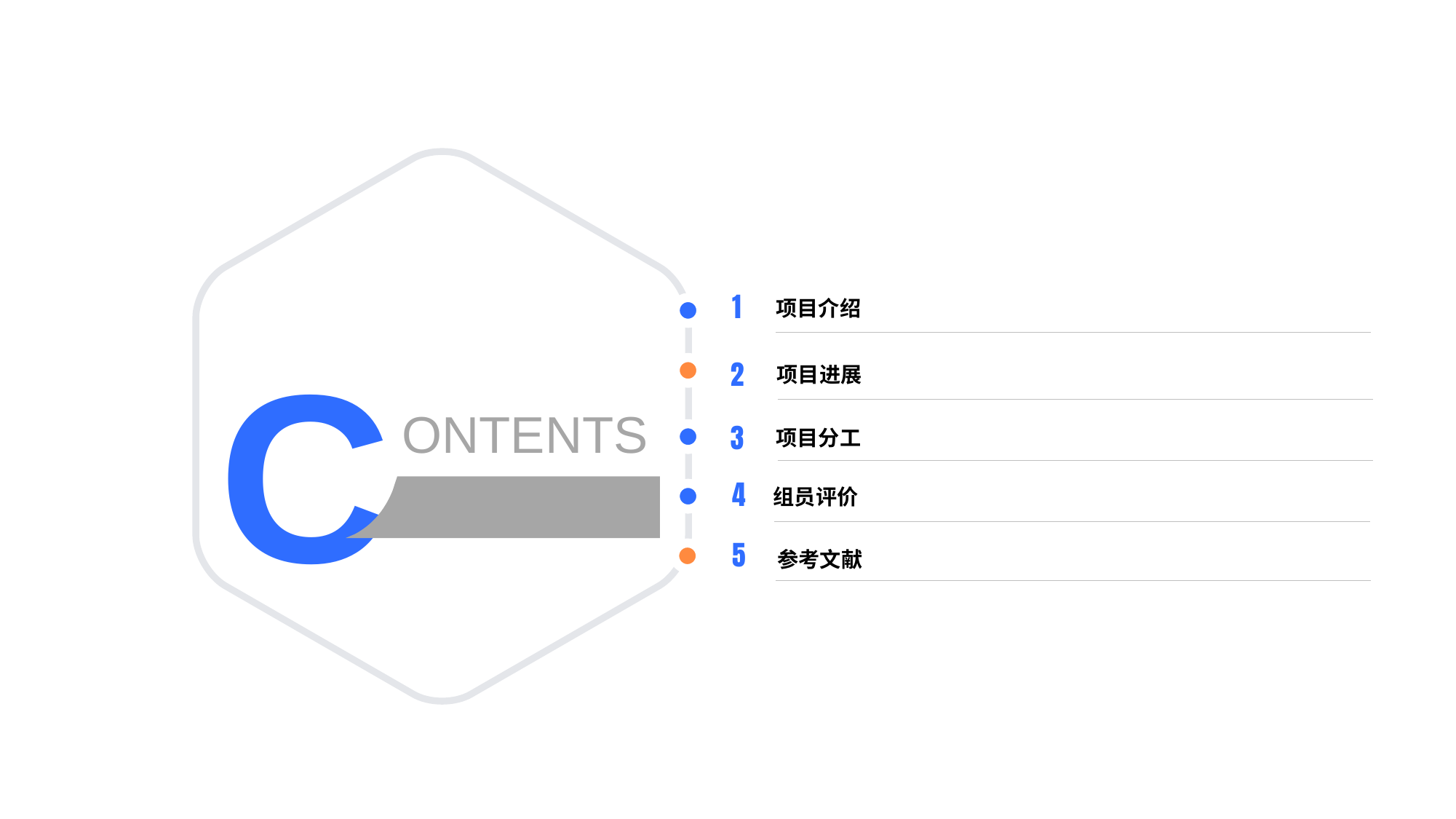

项目介绍
1

C
ONTEN TS

项目进展
2

项目分工
3

组员评价
4

5
参考文献